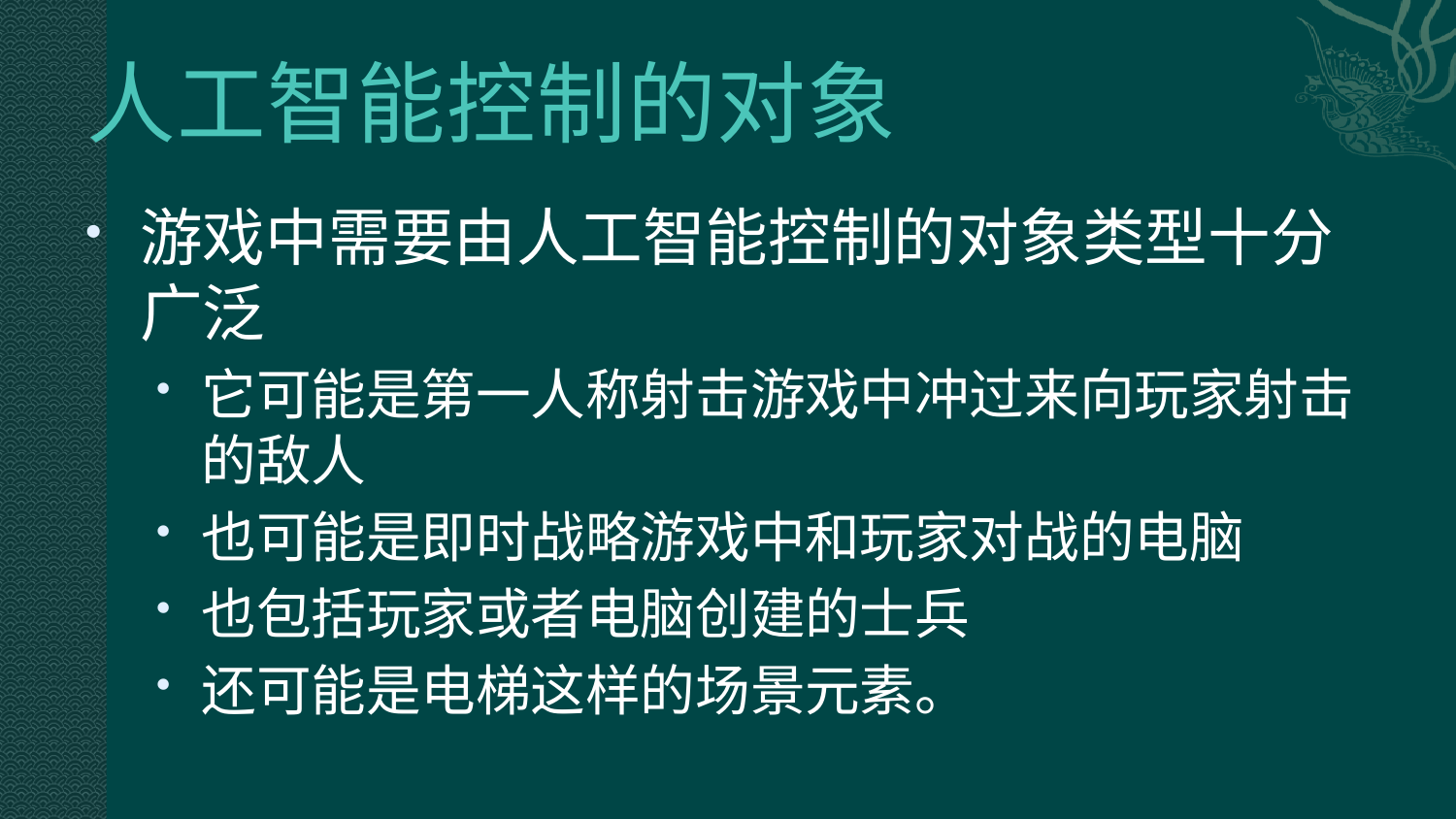

# 人工智能控制的对象
游戏中需要由人工智能控制的对象类型十分广泛
它可能是第一人称射击游戏中冲过来向玩家射击的敌人
也可能是即时战略游戏中和玩家对战的电脑
也包括玩家或者电脑创建的士兵
还可能是电梯这样的场景元素。